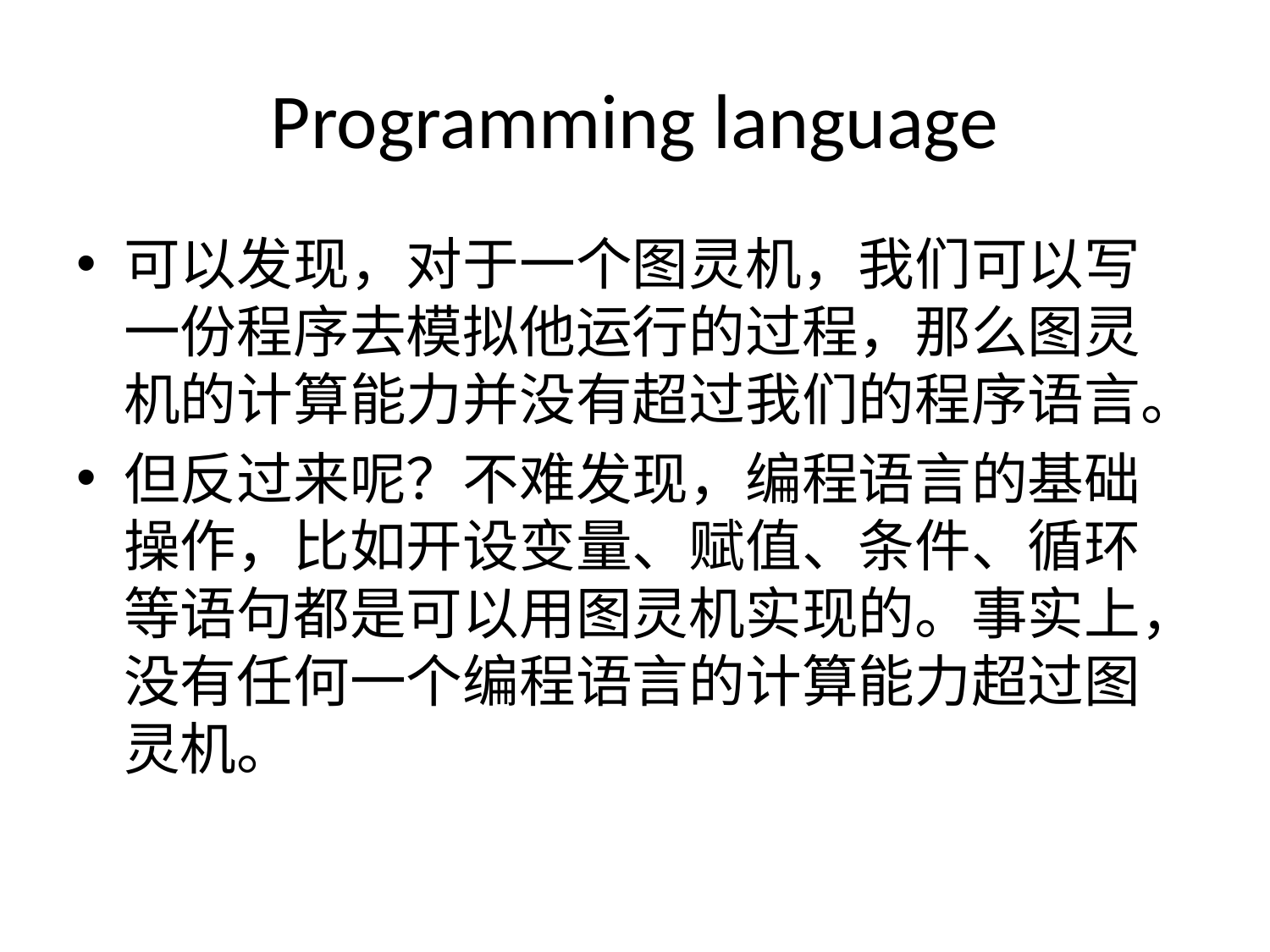

# Programming language
可以发现，对于一个图灵机，我们可以写一份程序去模拟他运行的过程，那么图灵机的计算能力并没有超过我们的程序语言。
但反过来呢？不难发现，编程语言的基础操作，比如开设变量、赋值、条件、循环等语句都是可以用图灵机实现的。事实上，没有任何一个编程语言的计算能力超过图灵机。